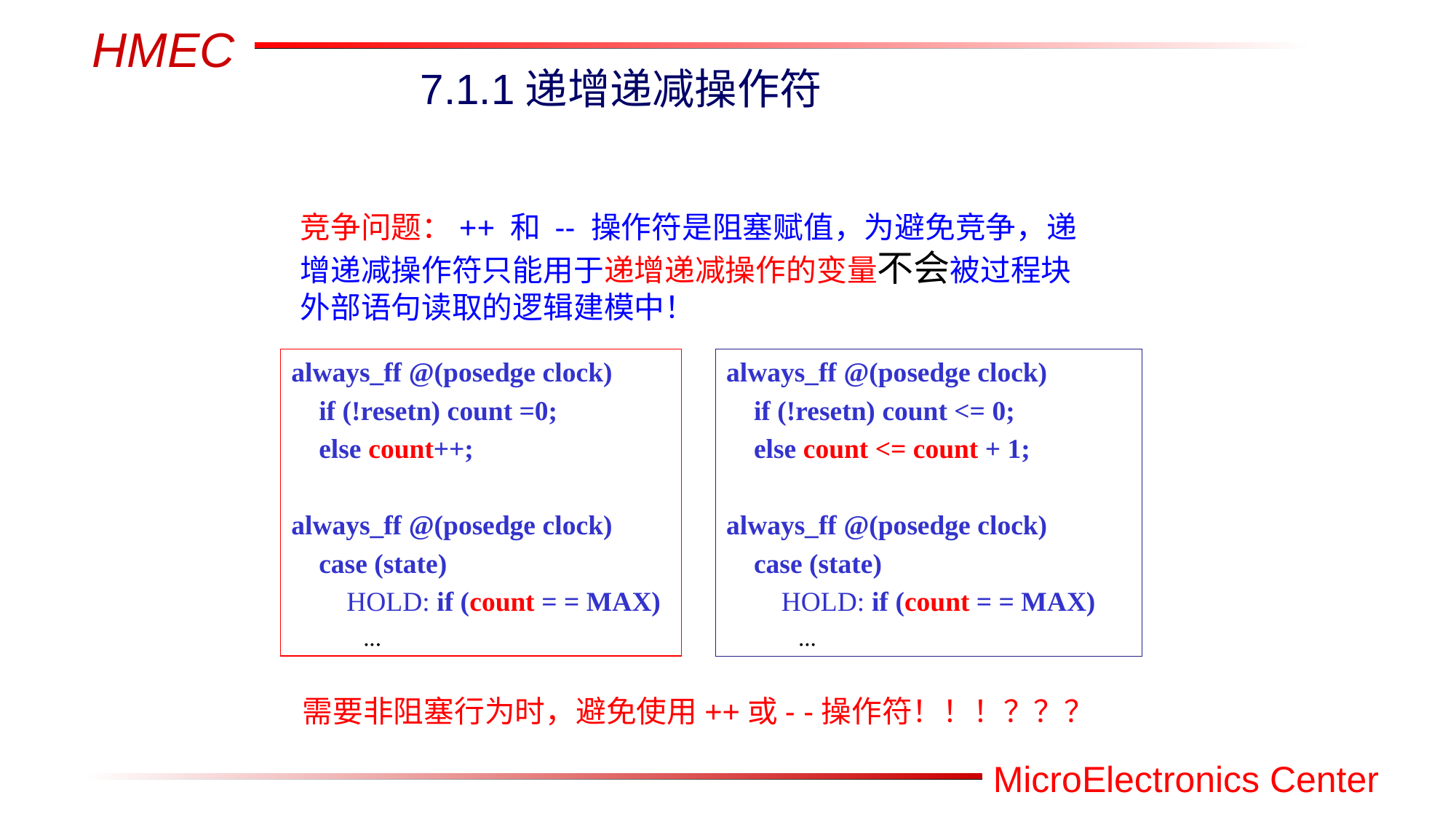

7.1.1递增递减操作符
竞争问题：++ 和 -- 操作符是阻塞赋值，为避免竞争，递增递减操作符只能用于递增递减操作的变量不会被过程块外部语句读取的逻辑建模中！
always_ff @(posedge clock)
    if (!resetn) count =0;
    else count++;

always_ff @(posedge clock)
    case (state)
        HOLD: if (count = = MAX)
            ...
always_ff @(posedge clock)
    if (!resetn) count <= 0;
    else count <= count + 1;

always_ff @(posedge clock)
    case (state)
        HOLD: if (count = = MAX)
            ...
需要非阻塞行为时，避免使用++或- -操作符！！！？？？